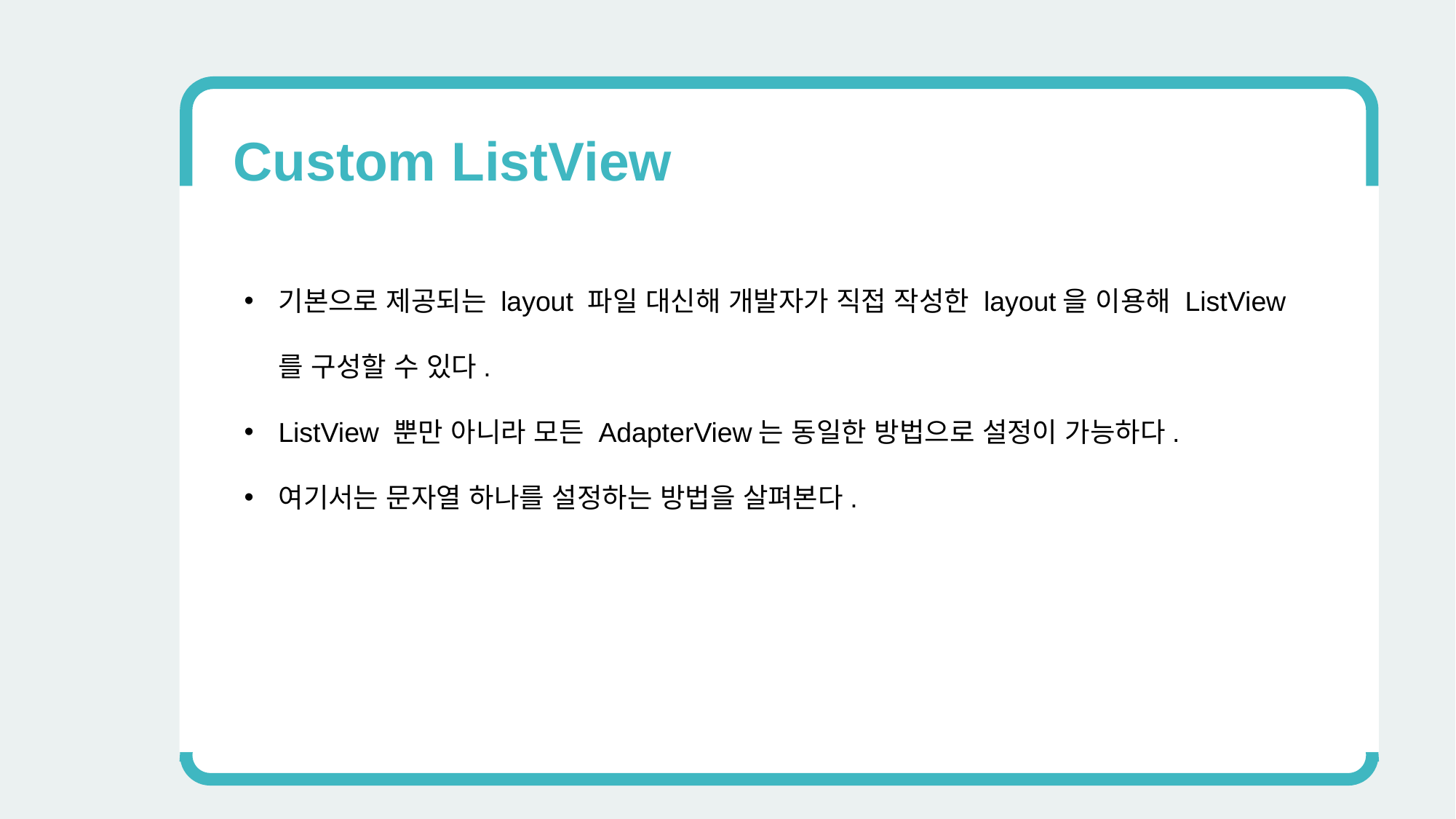

Custom ListView

기본으로 제공되는 layout 파일 대신해 개발자가 직접 작성한 layout을 이용해 ListView를 구성할 수 있다.
ListView 뿐만 아니라 모든 AdapterView는 동일한 방법으로 설정이 가능하다.
여기서는 문자열 하나를 설정하는 방법을 살펴본다.